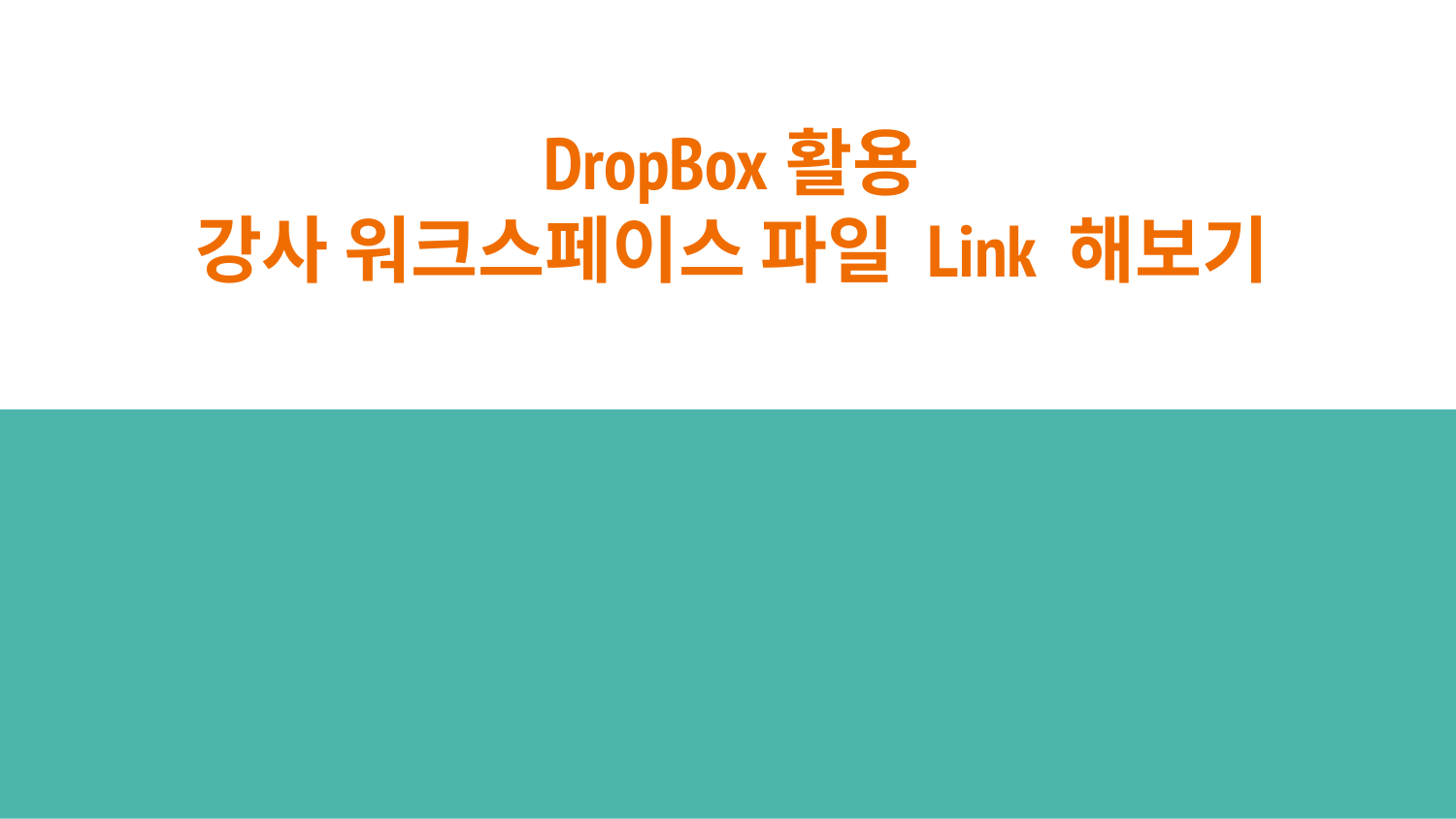

# DropBox활용
강사 워크스페이스 파일 Link 해보기